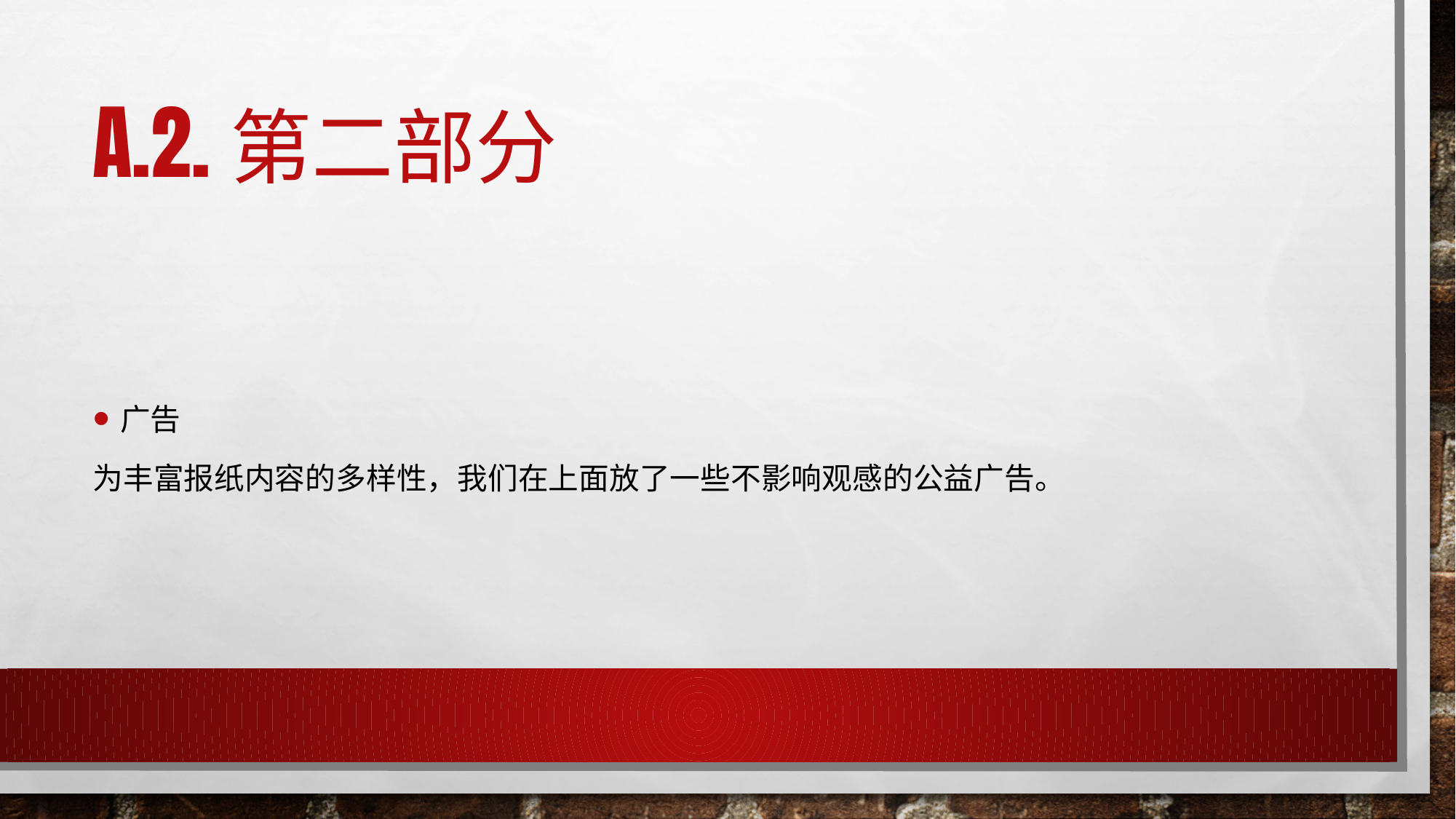

# A.2.第二部分
广告
为丰富报纸内容的多样性，我们在上面放了一些不影响观感的公益广告。